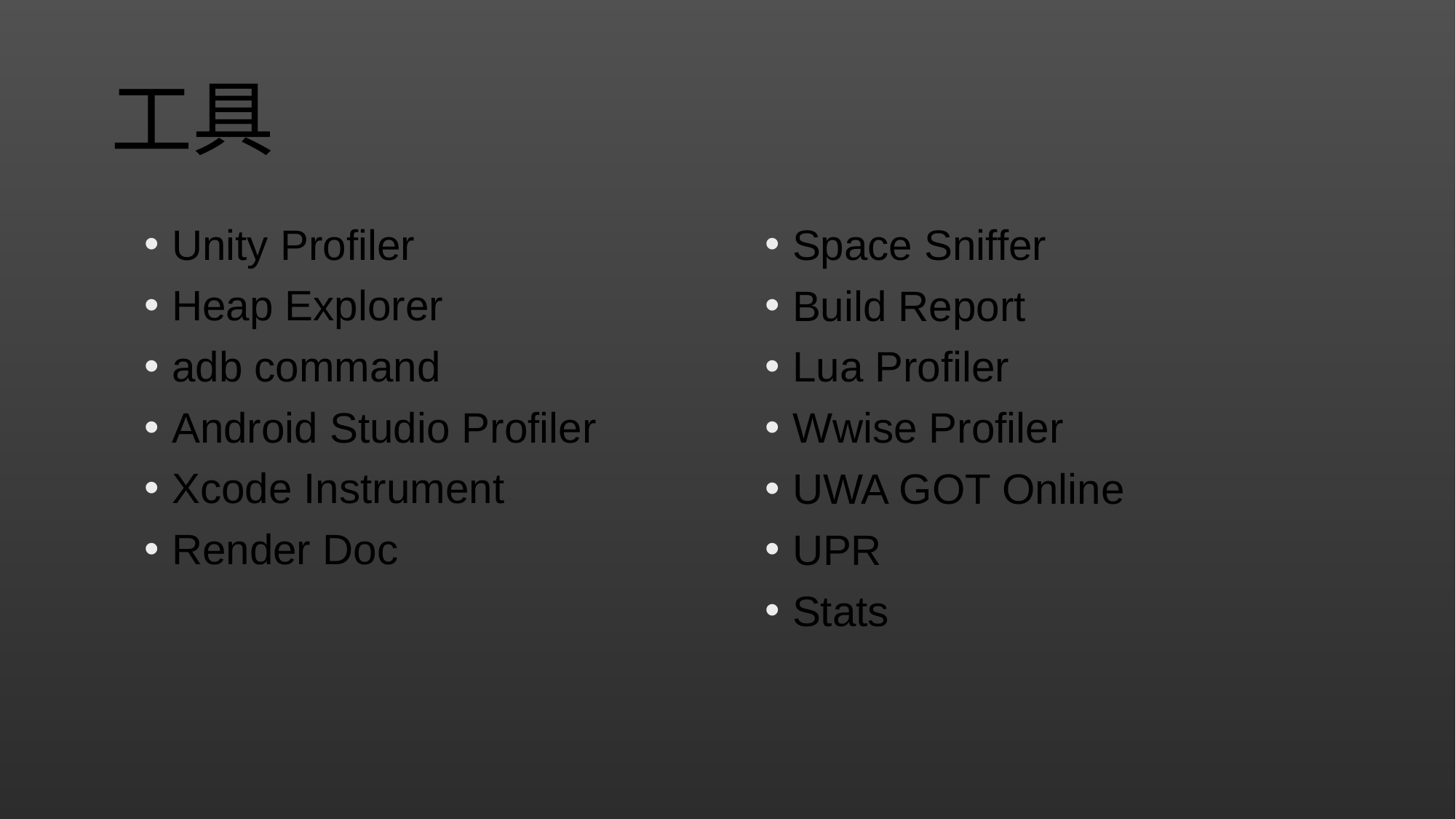

# 工具
Unity Profiler
Heap Explorer
adb command
Android Studio Profiler
Xcode Instrument
Render Doc

Space Sniffer
Build Report
Lua Profiler
Wwise Profiler
UWA GOT Online
UPR
Stats